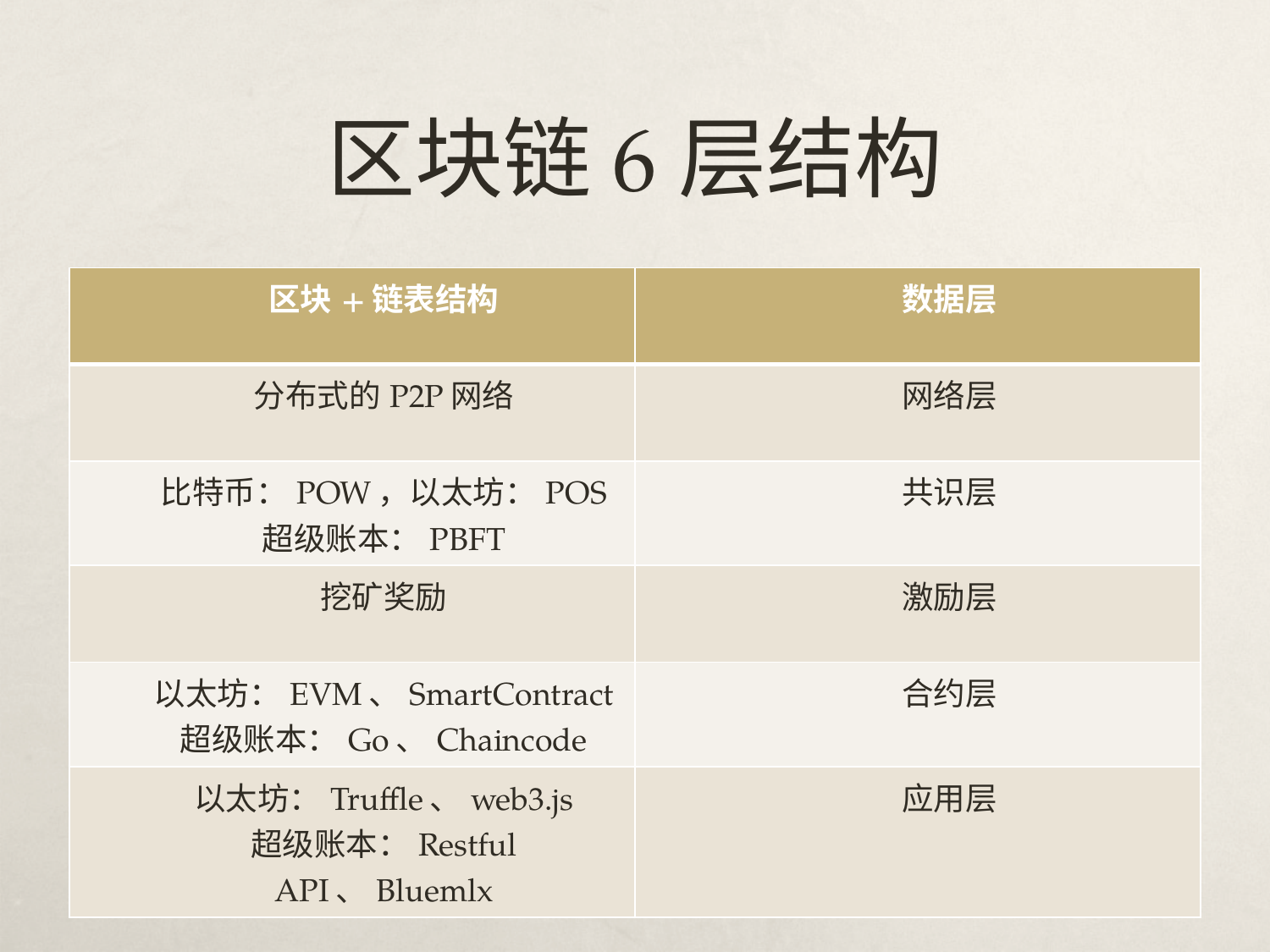

# 区块链6层结构
| 区块+链表结构 | 数据层 |
| --- | --- |
| 分布式的P2P网络 | 网络层 |
| 比特币：POW，以太坊：POS 超级账本：PBFT | 共识层 |
| 挖矿奖励 | 激励层 |
| 以太坊：EVM、SmartContract 超级账本：Go、Chaincode | 合约层 |
| 以太坊：Truffle、web3.js 超级账本：Restful API、Bluemlx | 应用层 |